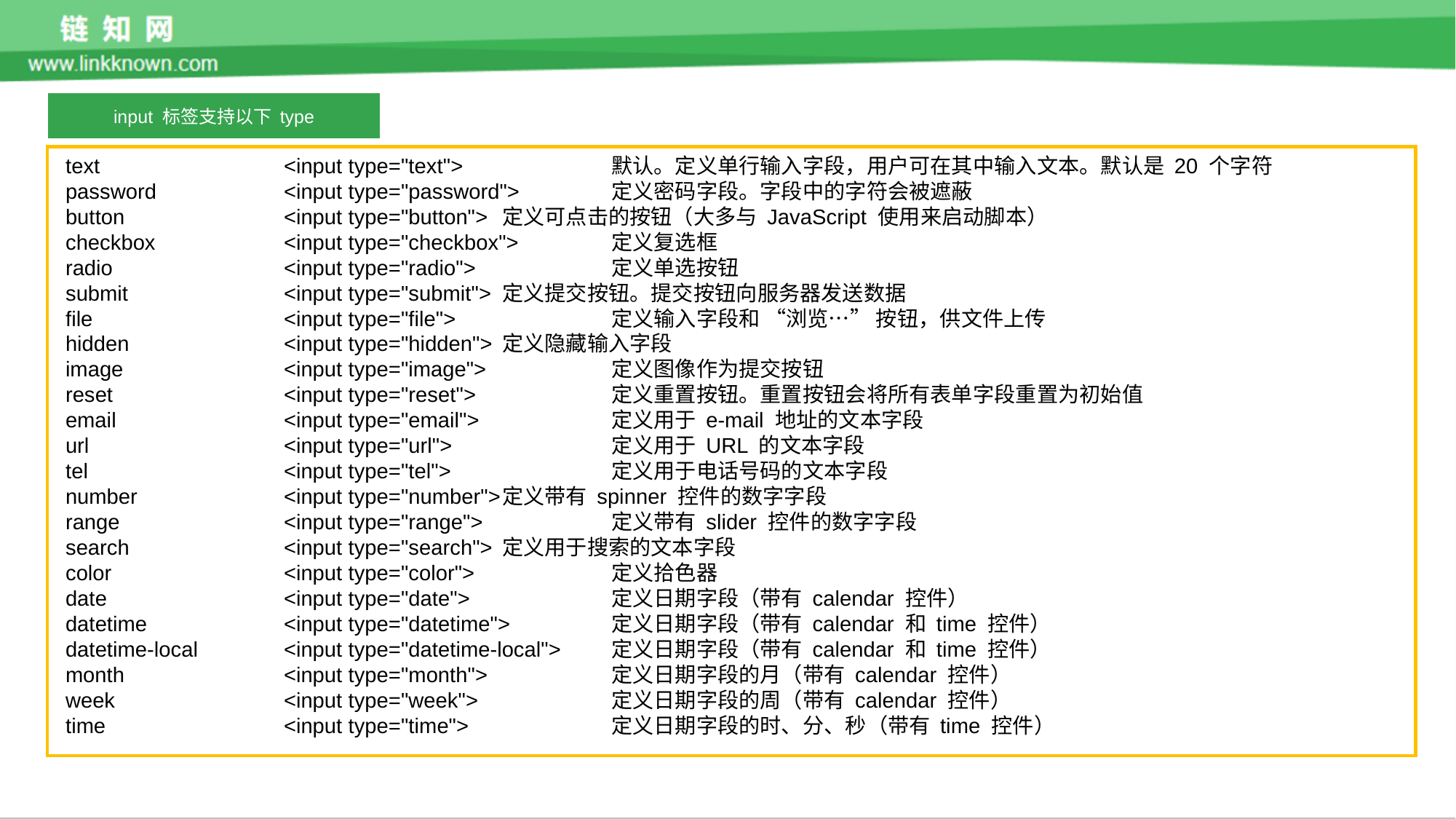

input 标签支持以下 type

text		<input type="text">		默认。定义单行输入字段，用户可在其中输入文本。默认是 20 个字符
password		<input type="password">	定义密码字段。字段中的字符会被遮蔽
button		<input type="button">	定义可点击的按钮（大多与 JavaScript 使用来启动脚本）
checkbox		<input type="checkbox">	定义复选框
radio		<input type="radio">		定义单选按钮
submit		<input type="submit">	定义提交按钮。提交按钮向服务器发送数据
file		<input type="file">		定义输入字段和 “浏览…” 按钮，供文件上传
hidden		<input type="hidden">	定义隐藏输入字段
image		<input type="image">		定义图像作为提交按钮
reset		<input type="reset">		定义重置按钮。重置按钮会将所有表单字段重置为初始值
email		<input type="email">		定义用于 e-mail 地址的文本字段
url		<input type="url">		定义用于 URL 的文本字段
tel		<input type="tel">		定义用于电话号码的文本字段
number		<input type="number">	定义带有 spinner 控件的数字字段
range		<input type="range">		定义带有 slider 控件的数字字段
search		<input type="search">	定义用于搜索的文本字段
color		<input type="color">		定义拾色器
date		<input type="date">		定义日期字段（带有 calendar 控件）
datetime		<input type="datetime">	定义日期字段（带有 calendar 和 time 控件）
datetime-local	<input type="datetime-local">	定义日期字段（带有 calendar 和 time 控件）
month		<input type="month">		定义日期字段的月（带有 calendar 控件）
week		<input type="week">		定义日期字段的周（带有 calendar 控件）
time		<input type="time">		定义日期字段的时、分、秒（带有 time 控件）